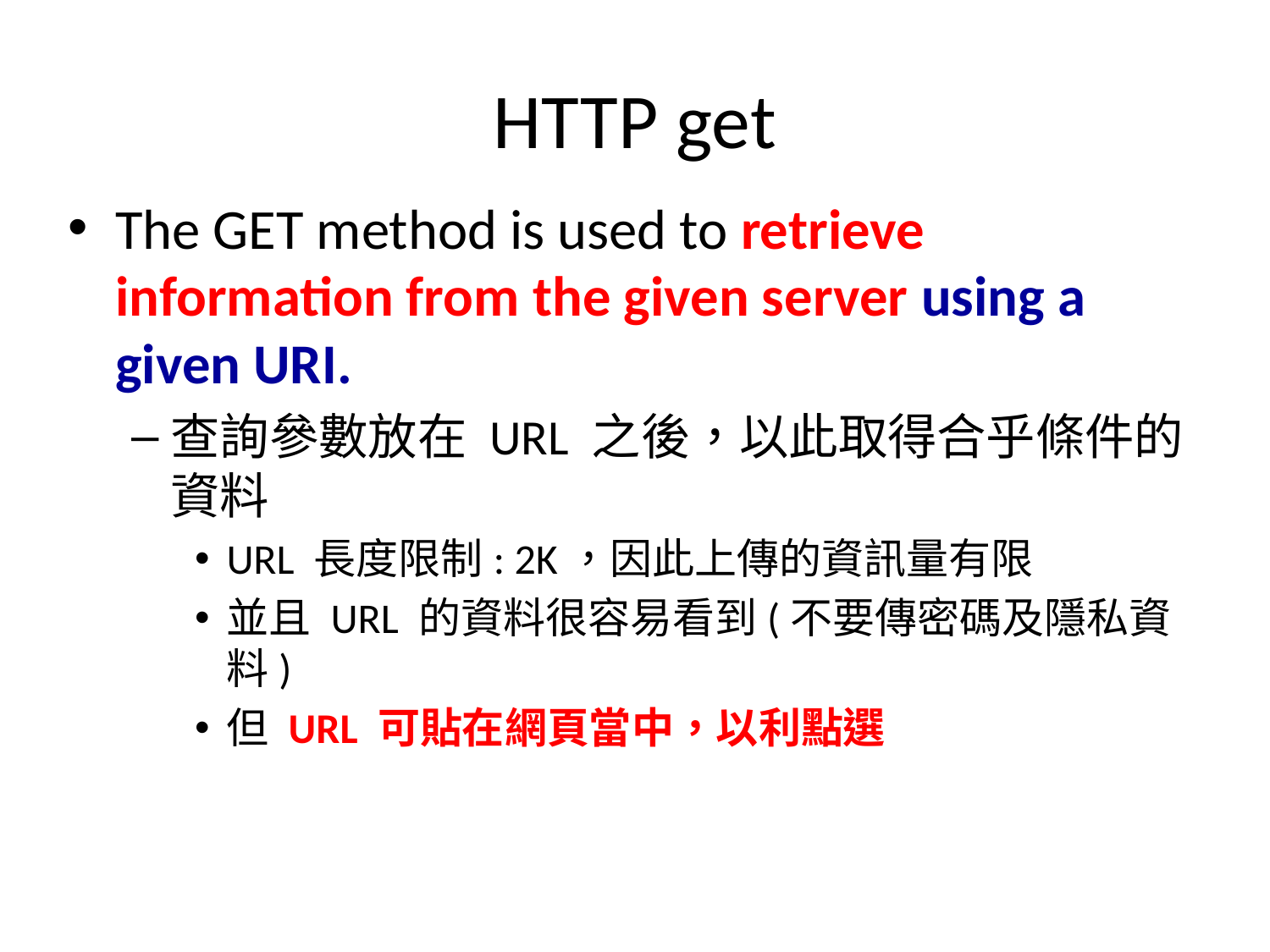

# HTTP get
The GET method is used to retrieve information from the given server using a given URI.
查詢參數放在 URL 之後，以此取得合乎條件的資料
URL 長度限制: 2K，因此上傳的資訊量有限
並且 URL 的資料很容易看到(不要傳密碼及隱私資料)
但 URL 可貼在網頁當中，以利點選